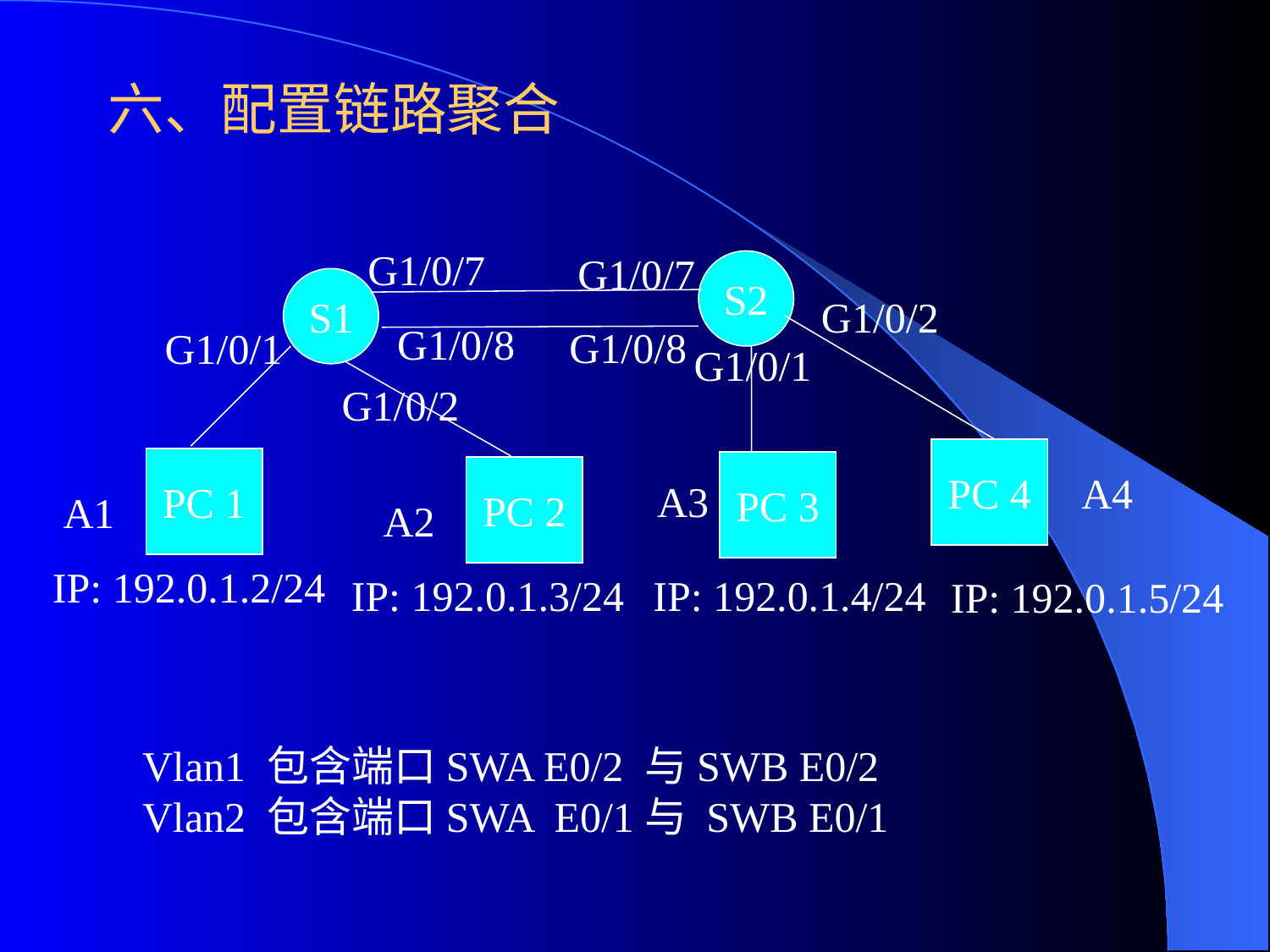

# 六、配置链路聚合
G1/0/7
G1/0/7
S2

S1
G1/0/2

G1/0/8
G1/0/8
G1/0/1

G1/0/1

G1/0/2
PC 4
PC 1
PC 3
PC 2
A4
A3
A1
A2
IP: 192.0.1.2/24
IP: 192.0.1.3/24
IP: 192.0.1.4/24
IP: 192.0.1.5/24
Vlan1 包含端口SWA E0/2 与SWB E0/2
Vlan2 包含端口SWA  E0/1与 SWB E0/1